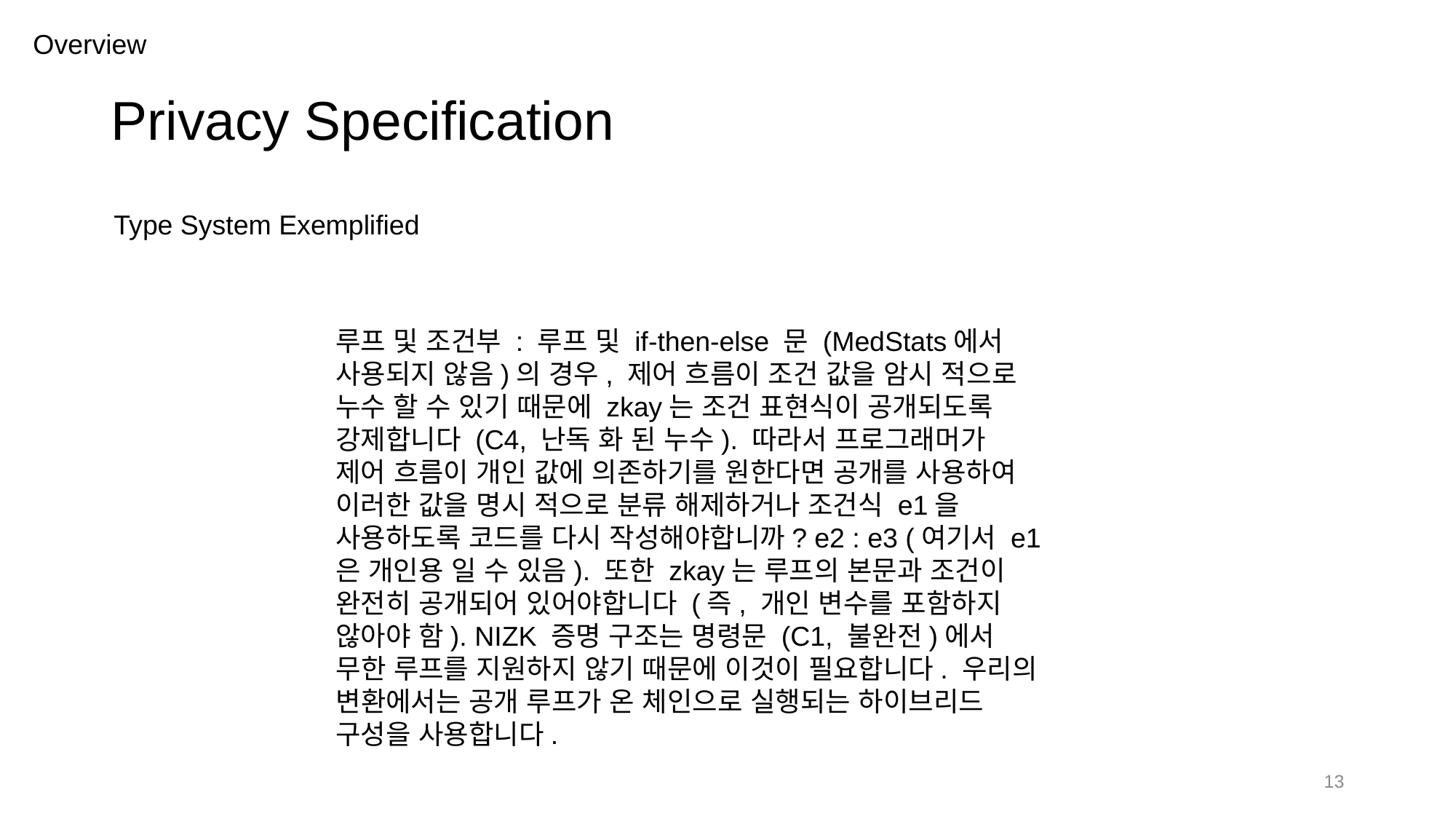

Overview
# Privacy Specification
Type System Exemplified

루프 및 조건부 : 루프 및 if-then-else 문 (MedStats에서 사용되지 않음)의 경우, 제어 흐름이 조건 값을 암시 적으로 누수 할 수 있기 때문에 zkay는 조건 표현식이 공개되도록 강제합니다 (C4, 난독 화 된 누수). 따라서 프로그래머가 제어 흐름이 개인 값에 의존하기를 원한다면 공개를 사용하여 이러한 값을 명시 적으로 분류 해제하거나 조건식 e1을 사용하도록 코드를 다시 작성해야합니까? e2 : e3 (여기서 e1은 개인용 일 수 있음). 또한 zkay는 루프의 본문과 조건이 완전히 공개되어 있어야합니다 (즉, 개인 변수를 포함하지 않아야 함). NIZK 증명 구조는 명령문 (C1, 불완전)에서 무한 루프를 지원하지 않기 때문에 이것이 필요합니다. 우리의 변환에서는 공개 루프가 온 체인으로 실행되는 하이브리드 구성을 사용합니다.
13